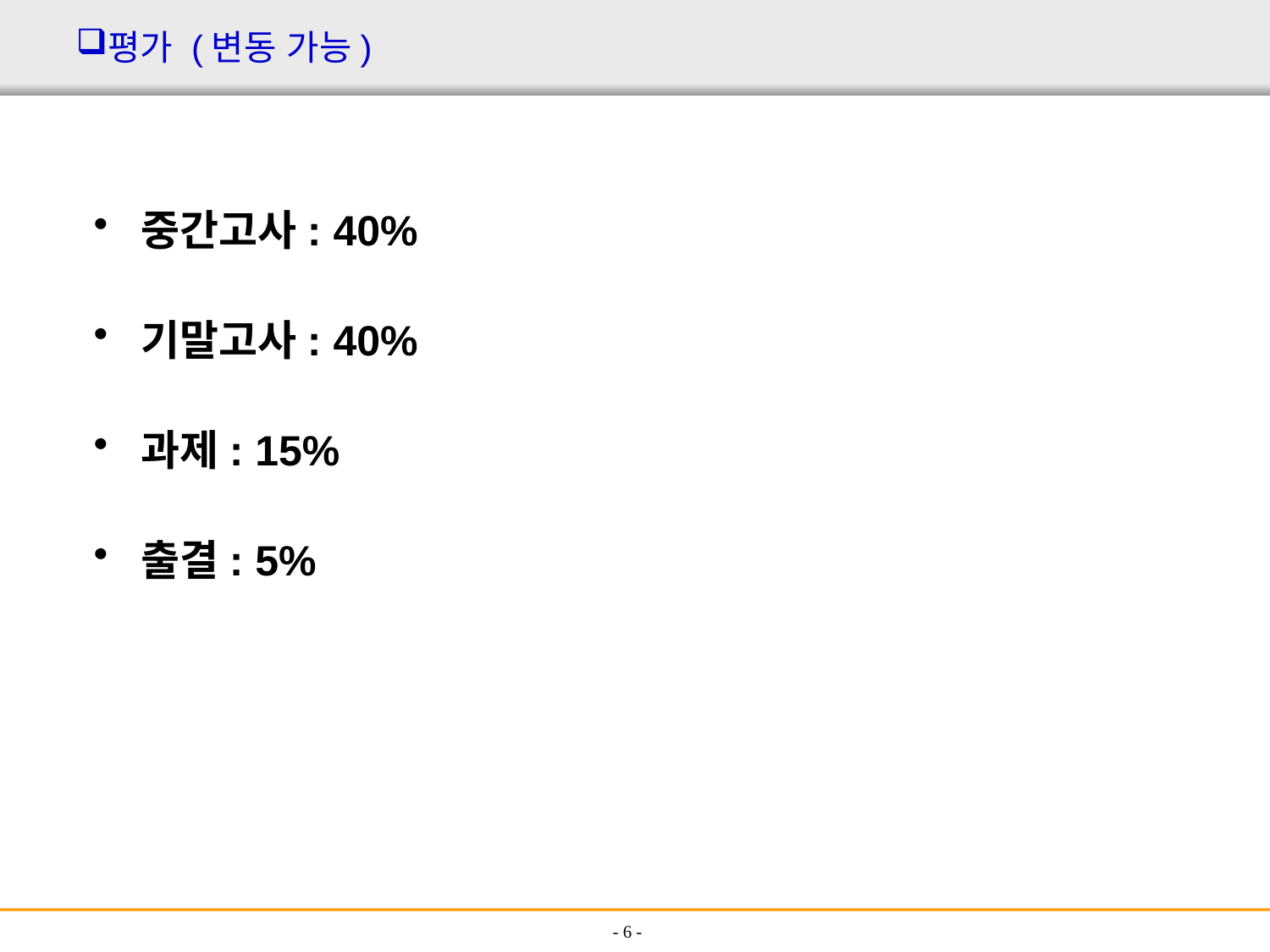

평가 (변동 가능)
중간고사: 40%
기말고사: 40%
과제: 15%
출결: 5%